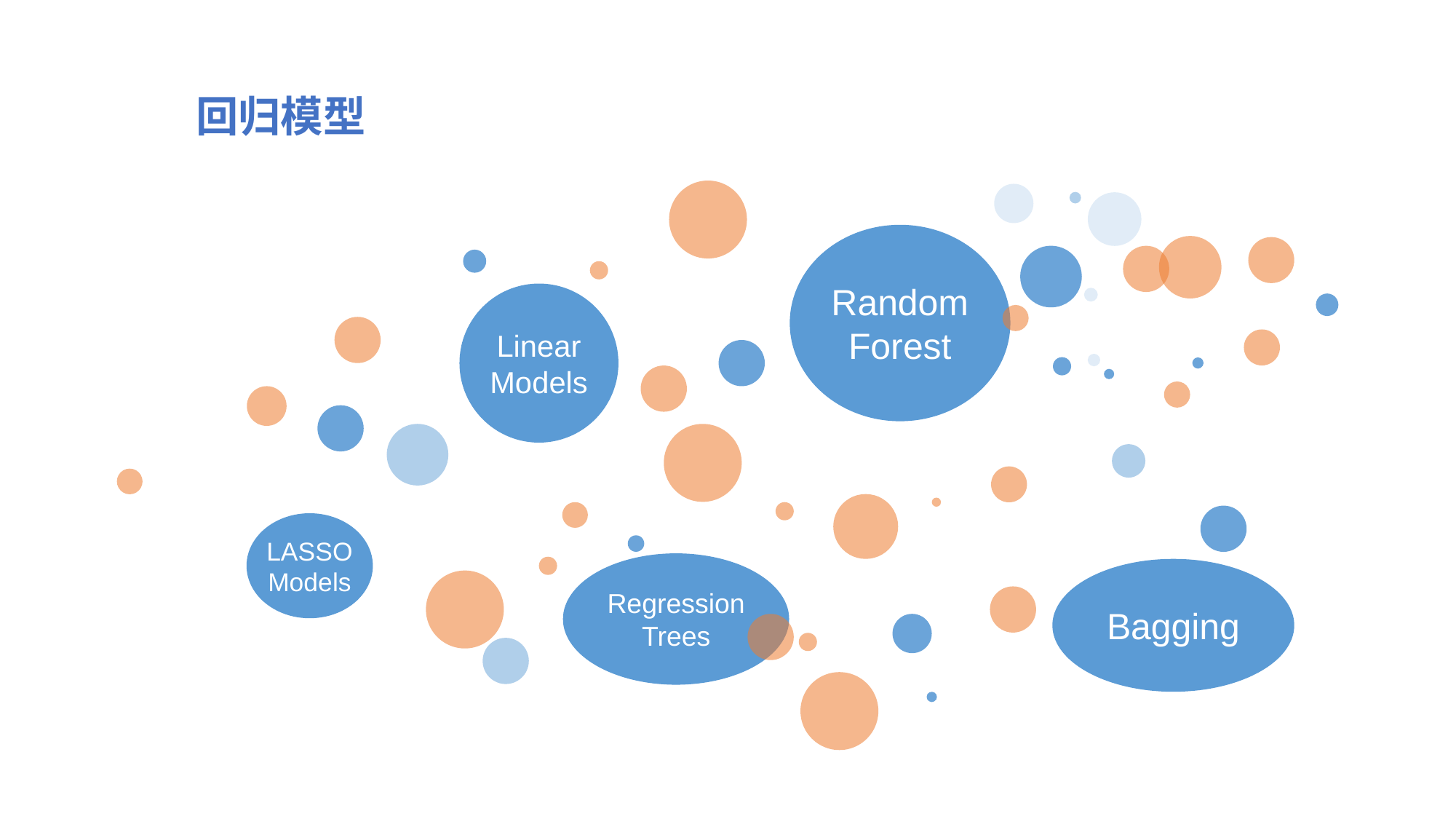

回归模型

RandomForest

Linear Models

LASSO Models

Regression Trees

Bagging